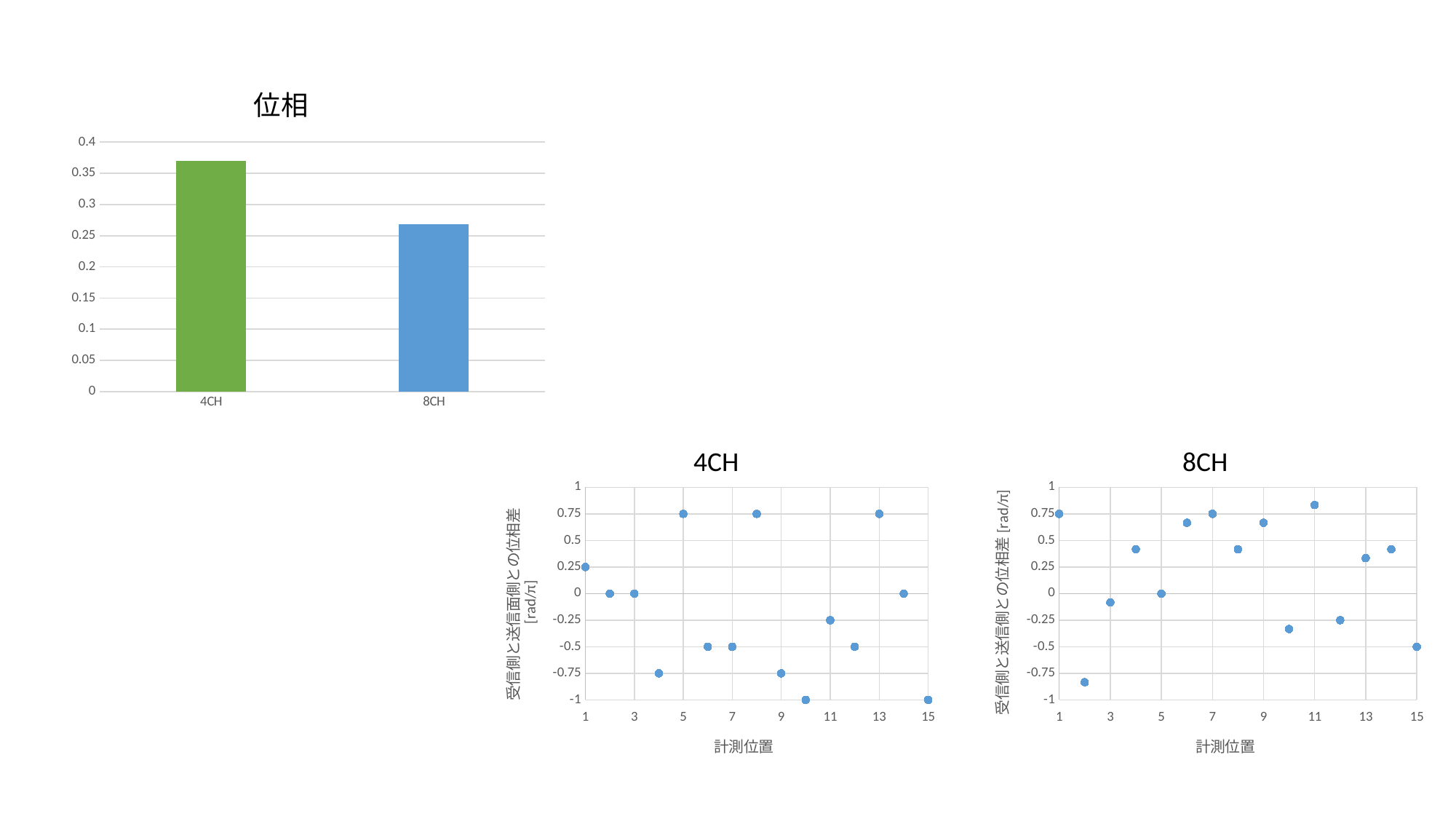

位相

### Chart

| Category |  |
|---|---|
| 4CH | 0.37023809523809526 |
| 8CH | 0.26865079365079175 |
4CH
8CH

### Chart

| Category |  |
|---|---|

### Chart

| Category |  |
|---|---|